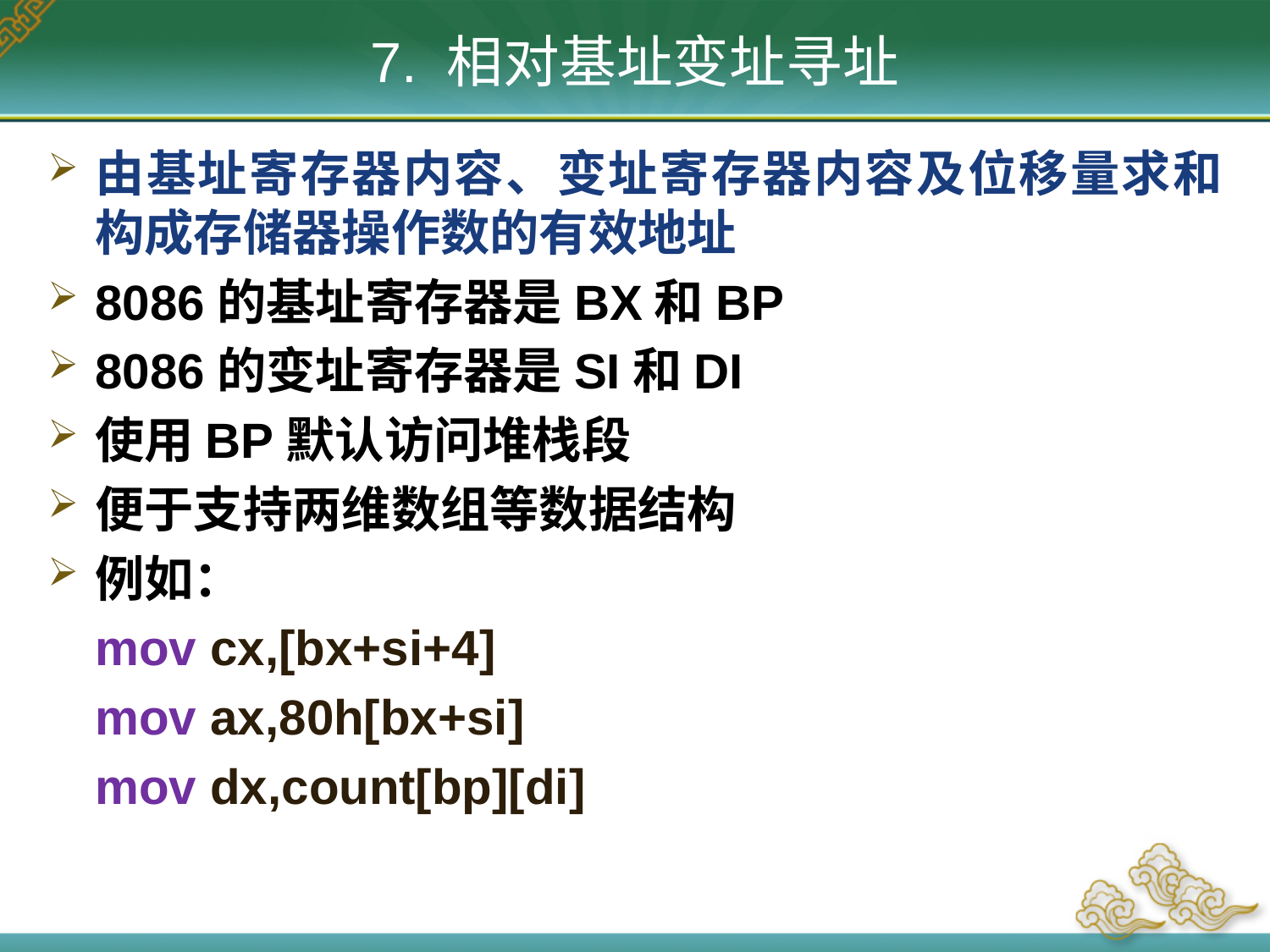

# 7. 相对基址变址寻址
由基址寄存器内容、变址寄存器内容及位移量求和构成存储器操作数的有效地址
8086的基址寄存器是BX和BP
8086的变址寄存器是SI和DI
使用BP默认访问堆栈段
便于支持两维数组等数据结构
例如：
	mov cx,[bx+si+4]
	mov ax,80h[bx+si]
	mov dx,count[bp][di]